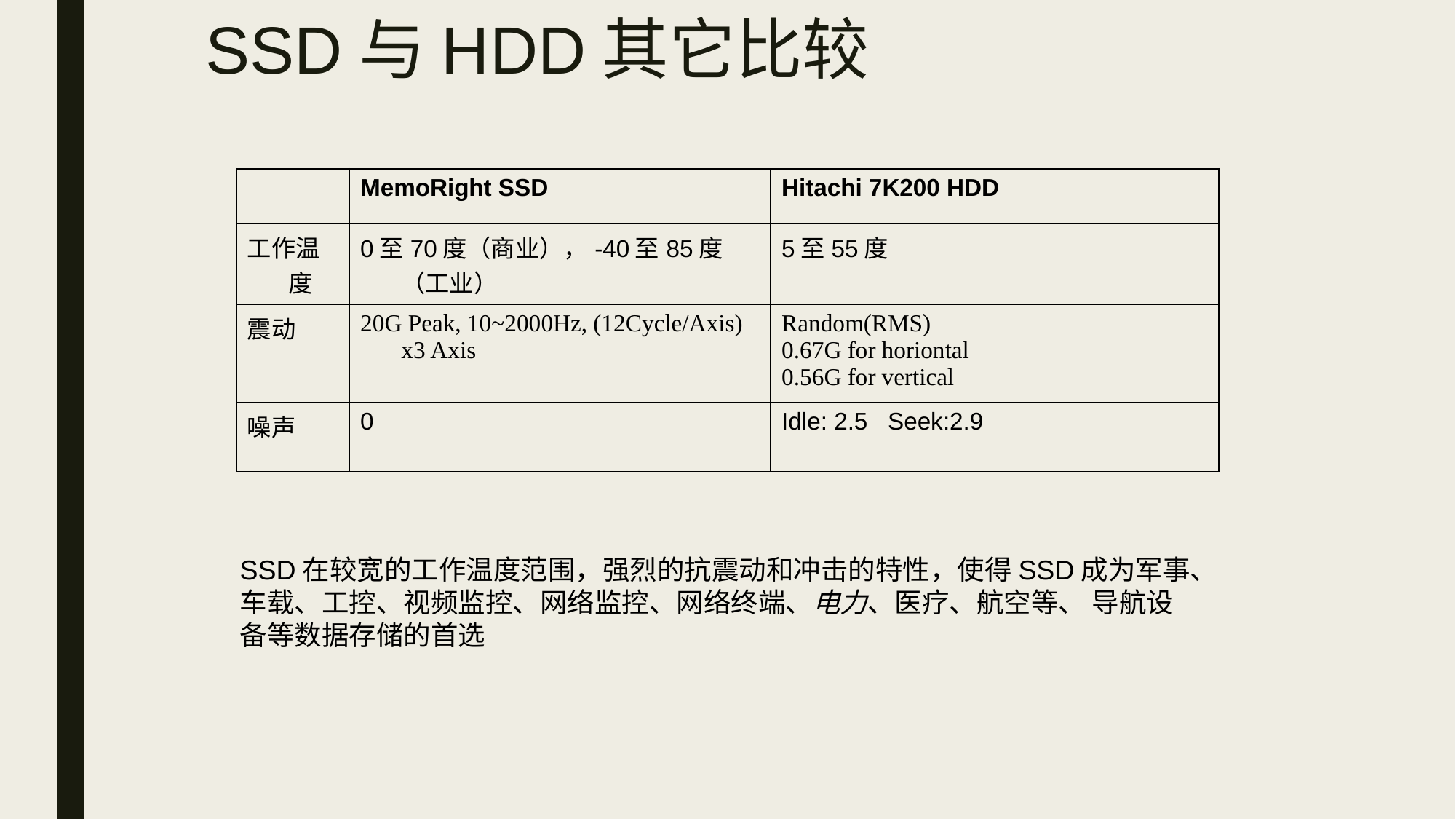

# SSD与HDD其它比较
|  | MemoRight SSD | Hitachi 7K200 HDD |
| --- | --- | --- |
| 工作温度 | 0至70度（商业），-40至85度（工业） | 5至55度 |
| 震动 | 20G Peak, 10~2000Hz, (12Cycle/Axis) x3 Axis | Random(RMS) 0.67G for horiontal 0.56G for vertical |
| 噪声 | 0 | Idle: 2.5 Seek:2.9 |
SSD在较宽的工作温度范围，强烈的抗震动和冲击的特性，使得SSD成为军事、车载、工控、视频监控、网络监控、网络终端、电力、医疗、航空等、 导航设备等数据存储的首选